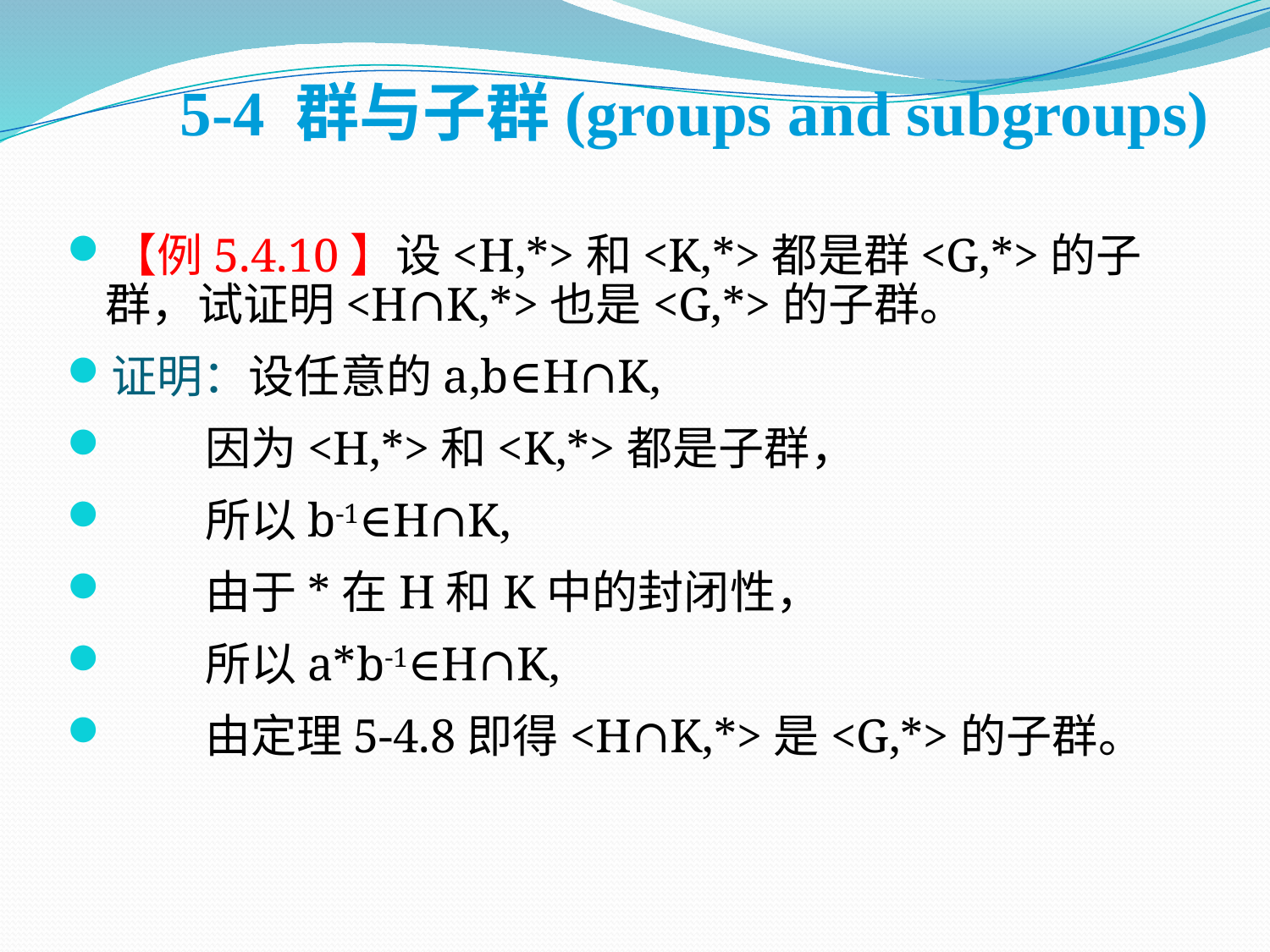

5-4 群与子群(groups and subgroups)
【例5.4.10】设<H,*>和<K,*>都是群<G,*>的子群，试证明<H∩K,*>也是<G,*>的子群。
证明：设任意的a,b∈H∩K,
        因为<H,*>和<K,*>都是子群，
        所以b-1∈H∩K,
        由于*在H和K中的封闭性，
        所以a*b-1∈H∩K,
        由定理5-4.8即得<H∩K,*>是<G,*>的子群。